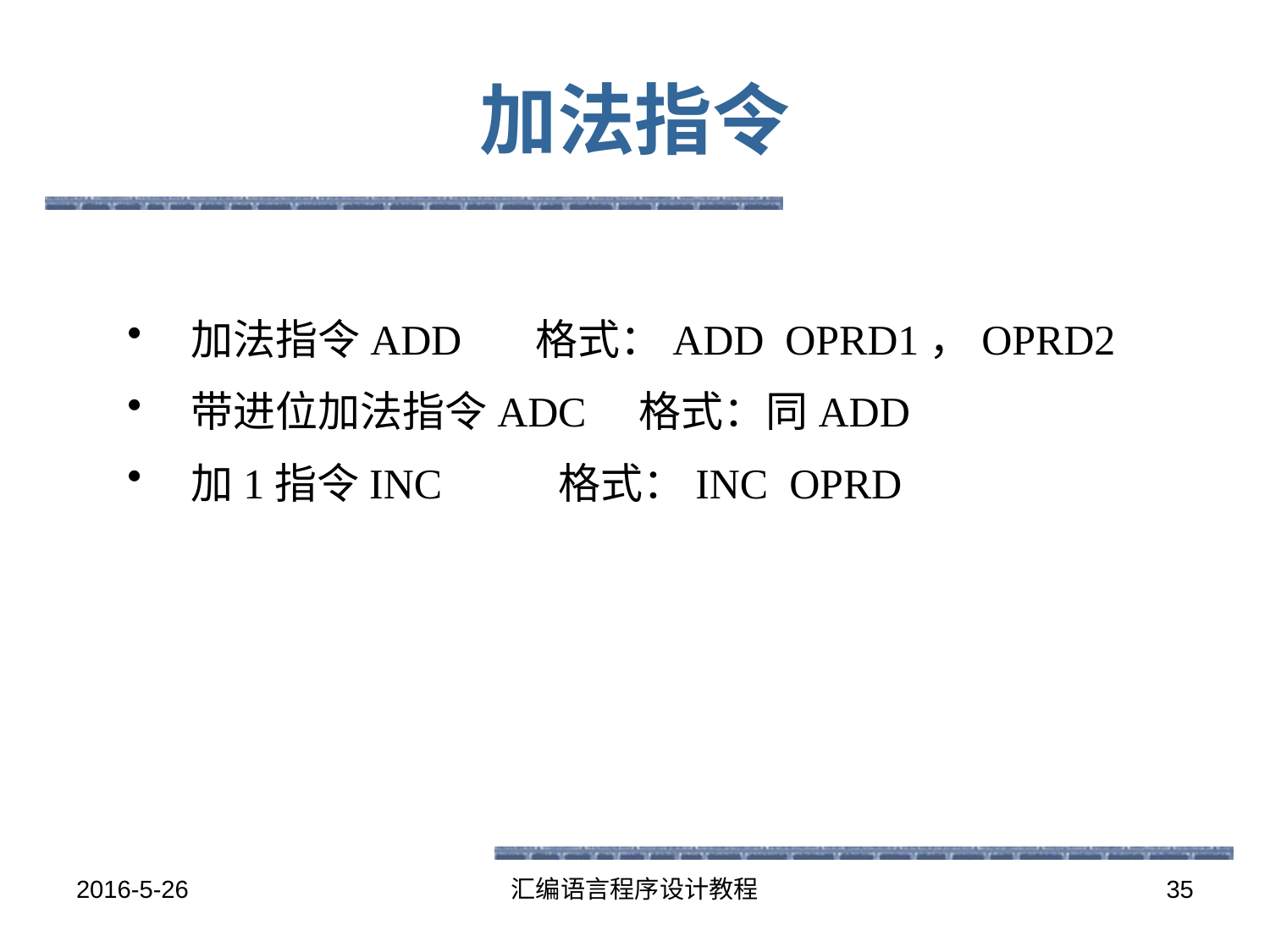

# 加法指令
加法指令ADD      格式：ADD  OPRD1，OPRD2
带进位加法指令ADC    格式：同ADD
加1指令INC          格式：INC  OPRD

2016-5-26
汇编语言程序设计教程
35